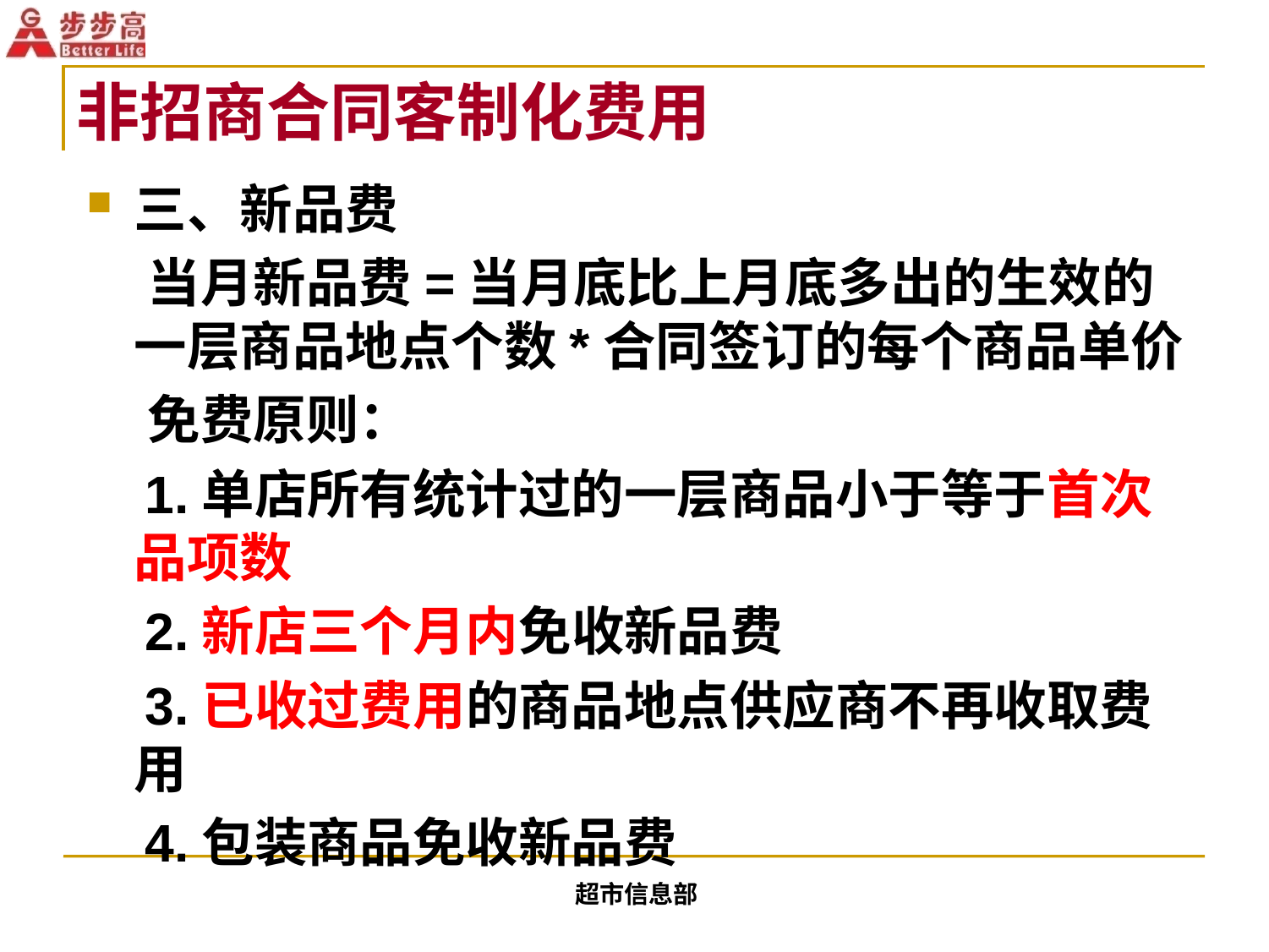

# 非招商合同客制化费用
三、新品费
    当月新品费=当月底比上月底多出的生效的一层商品地点个数*合同签订的每个商品单价
    免费原则：
    1.单店所有统计过的一层商品小于等于首次品项数
    2.新店三个月内免收新品费
    3.已收过费用的商品地点供应商不再收取费用
    4.包装商品免收新品费